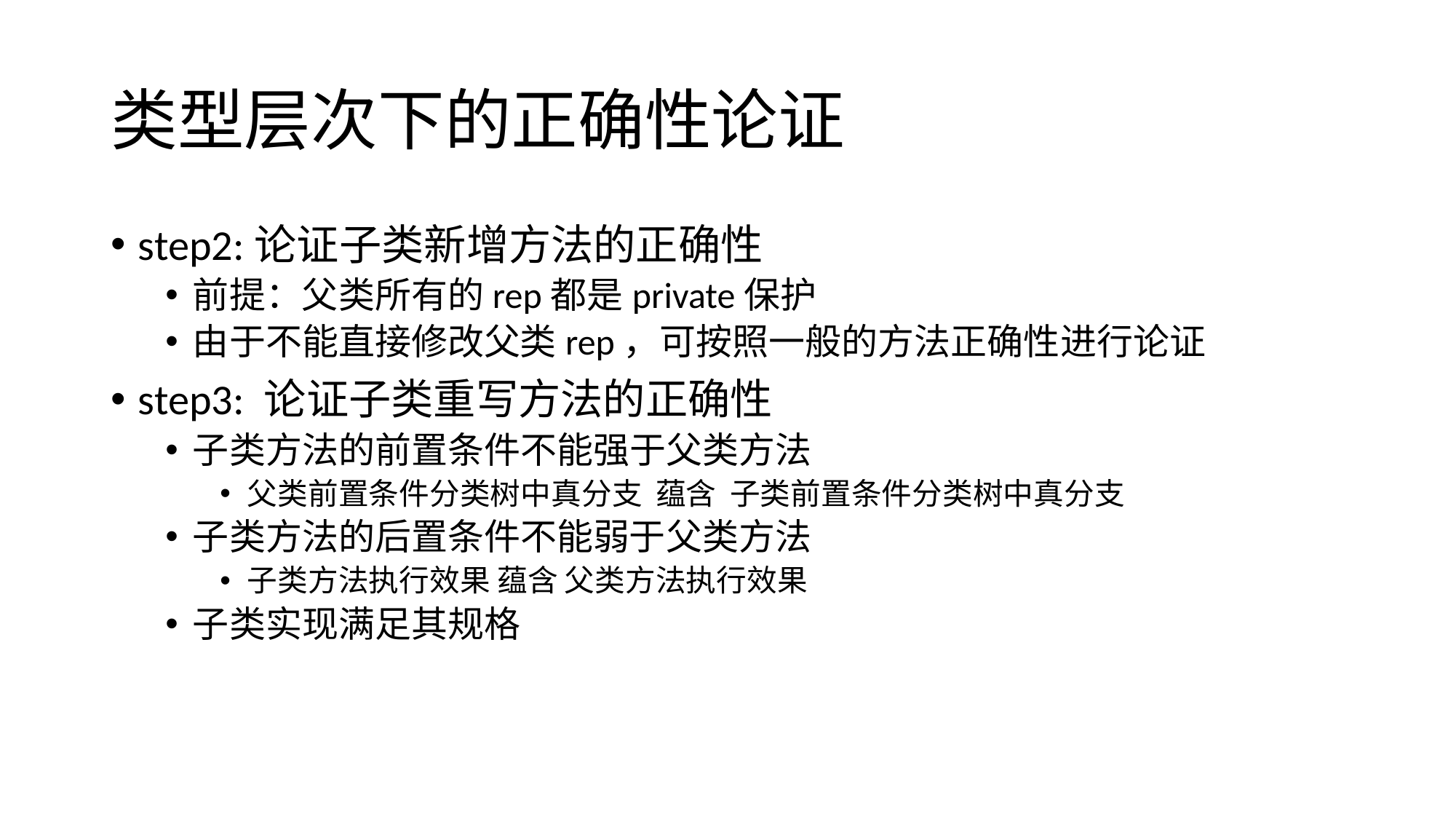

# 类型层次下的正确性论证
step2:论证子类新增方法的正确性
前提：父类所有的rep都是private保护
由于不能直接修改父类rep，可按照一般的方法正确性进行论证
step3: 论证子类重写方法的正确性
子类方法的前置条件不能强于父类方法
父类前置条件分类树中真分支  蕴含  子类前置条件分类树中真分支
子类方法的后置条件不能弱于父类方法
子类方法执行效果 蕴含 父类方法执行效果
子类实现满足其规格